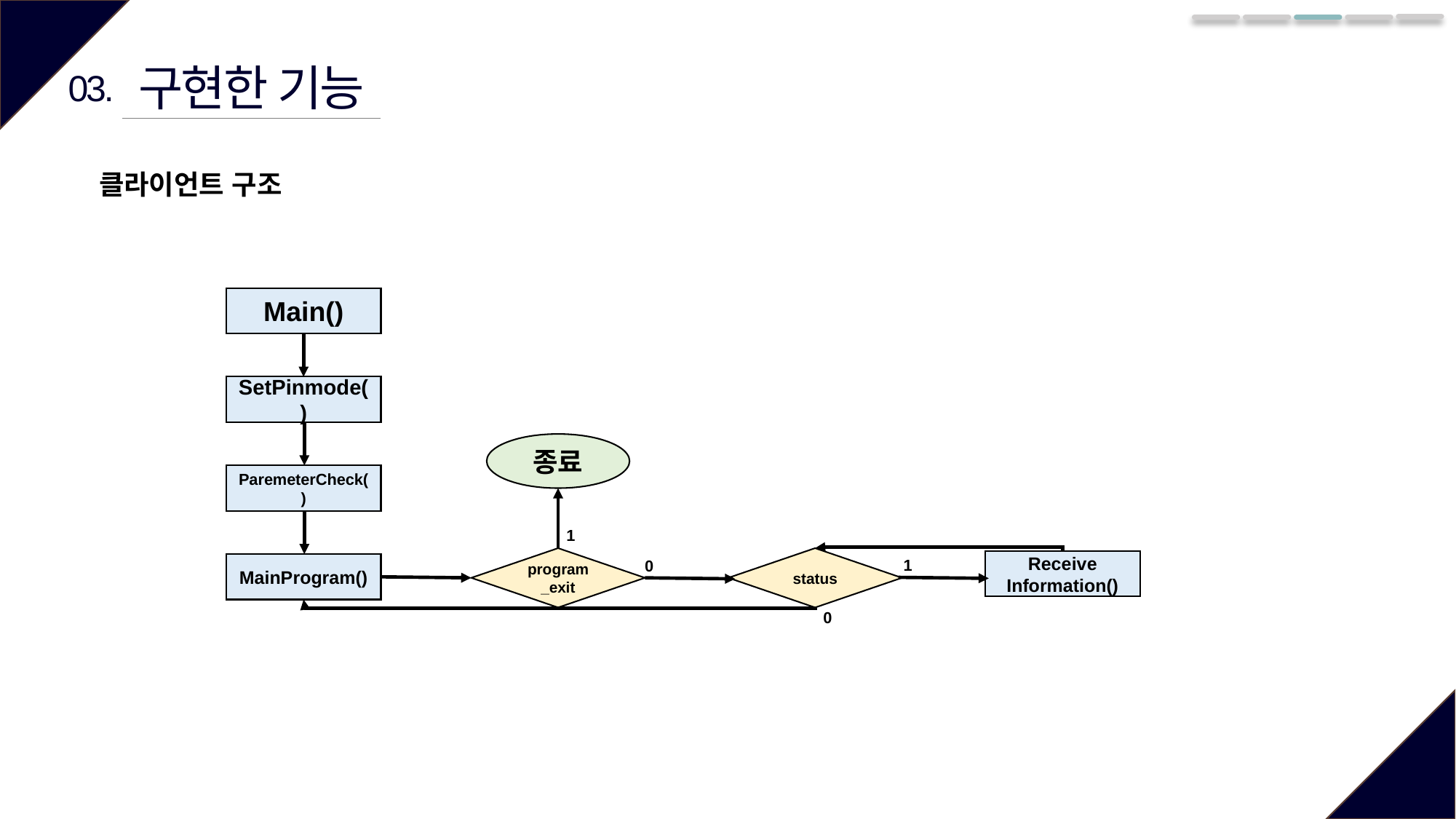

구현한 기능
03.
클라이언트 구조
Main()
SetPinmode()
종료
ParemeterCheck()
1
program_exit
status
1
0
Receive
Information()
MainProgram()
0